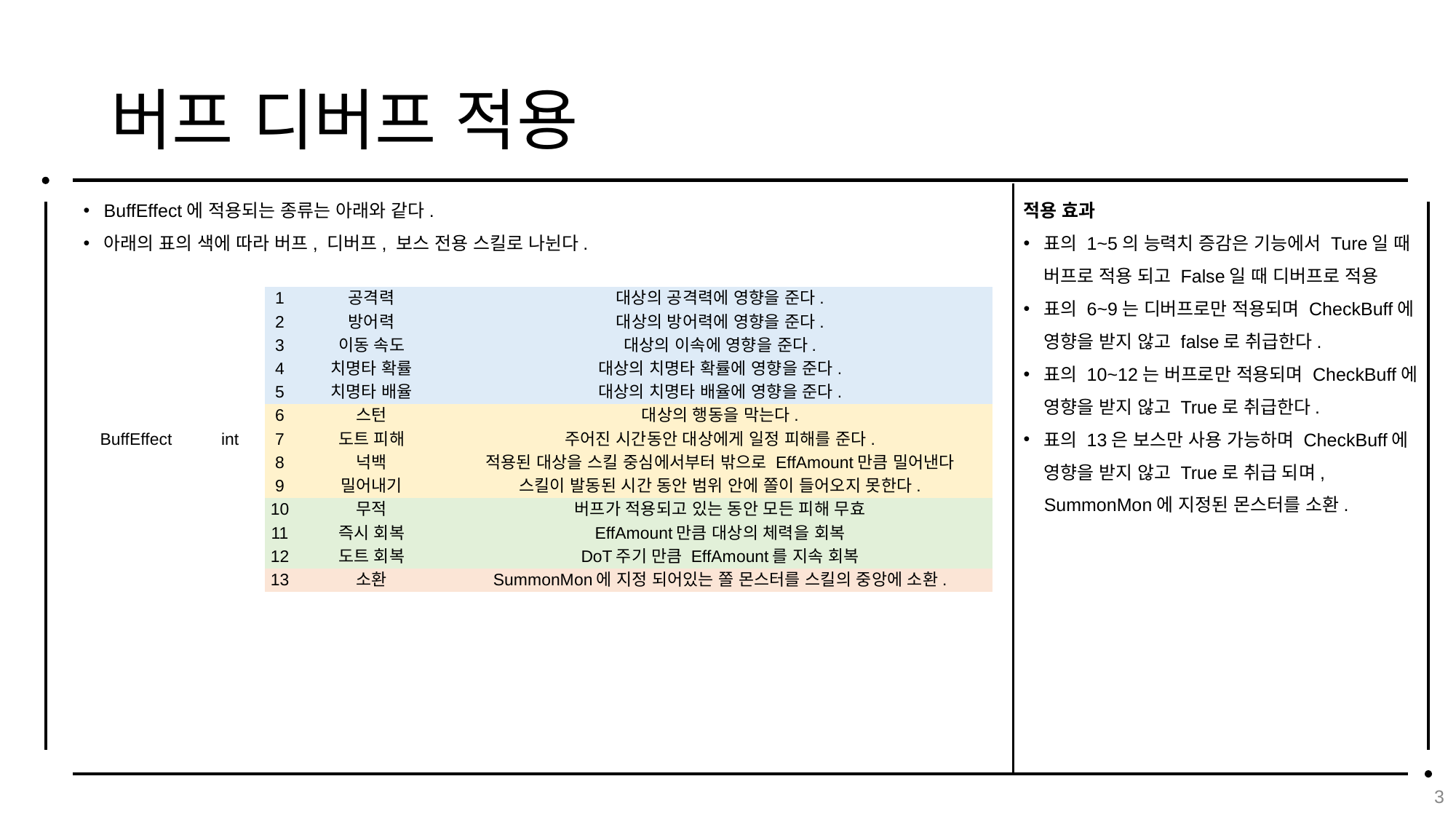

# 버프 디버프 적용

BuffEffect에 적용되는 종류는 아래와 같다.
아래의 표의 색에 따라 버프, 디버프, 보스 전용 스킬로 나뉜다.
적용 효과
표의 1~5의 능력치 증감은 기능에서 Ture일 때
버프로 적용 되고 False일 때 디버프로 적용
표의 6~9는 디버프로만 적용되며 CheckBuff에
영향을 받지 않고 false로 취급한다.
표의 10~12는 버프로만 적용되며 CheckBuff에
영향을 받지 않고 True로 취급한다.
표의 13은 보스만 사용 가능하며 CheckBuff에
영향을 받지 않고 True로 취급 되며, SummonMon에 지정된 몬스터를 소환.
| BuffEffect | int | 1 | 공격력 | 대상의 공격력에 영향을 준다. |
| --- | --- | --- | --- | --- |
|  |  | 2 | 방어력 | 대상의 방어력에 영향을 준다. |
|  |  | 3 | 이동 속도 | 대상의 이속에 영향을 준다. |
|  |  | 4 | 치명타 확률 | 대상의 치명타 확률에 영향을 준다. |
|  |  | 5 | 치명타 배율 | 대상의 치명타 배율에 영향을 준다. |
|  |  | 6 | 스턴 | 대상의 행동을 막는다. |
|  |  | 7 | 도트 피해 | 주어진 시간동안 대상에게 일정 피해를 준다. |
|  |  | 8 | 넉백 | 적용된 대상을 스킬 중심에서부터 밖으로 EffAmount만큼 밀어낸다 |
|  |  | 9 | 밀어내기 | 스킬이 발동된 시간 동안 범위 안에 쫄이 들어오지 못한다. |
|  |  | 10 | 무적 | 버프가 적용되고 있는 동안 모든 피해 무효 |
|  |  | 11 | 즉시 회복 | EffAmount만큼 대상의 체력을 회복 |
|  |  | 12 | 도트 회복 | DoT주기 만큼 EffAmount를 지속 회복 |
|  |  | 13 | 소환 | SummonMon에 지정 되어있는 쫄 몬스터를 스킬의 중앙에 소환. |
3